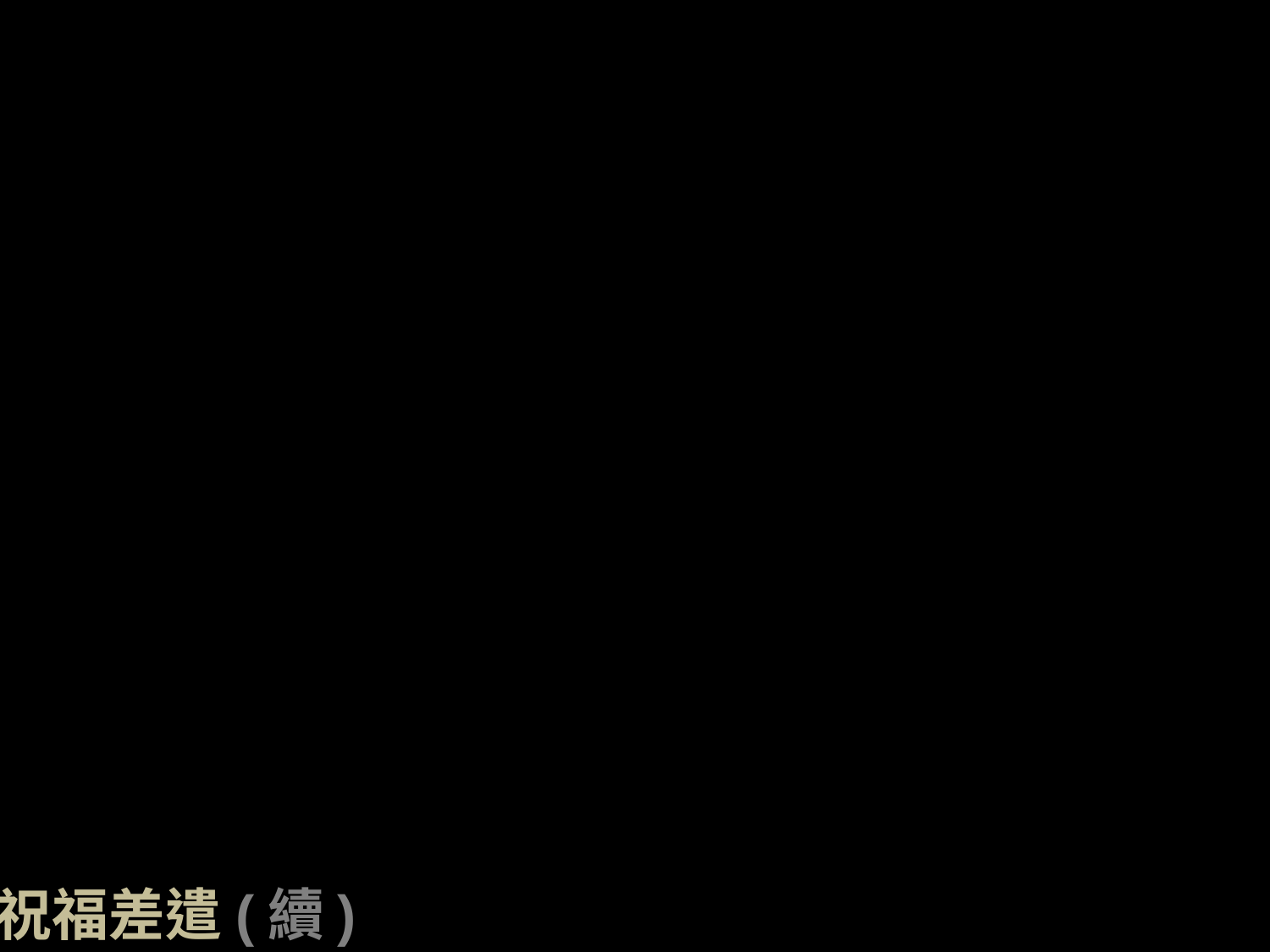

「 7 你們若常在我裏面，我的話也常在你們裏面，凡你們所願意的，祈求，就給你們成就。 8 你們多結果子，我父就因此得榮耀，你們也就是我的門徒了。 」
 <約翰福音 15:7-8>
祝福差遣(續)